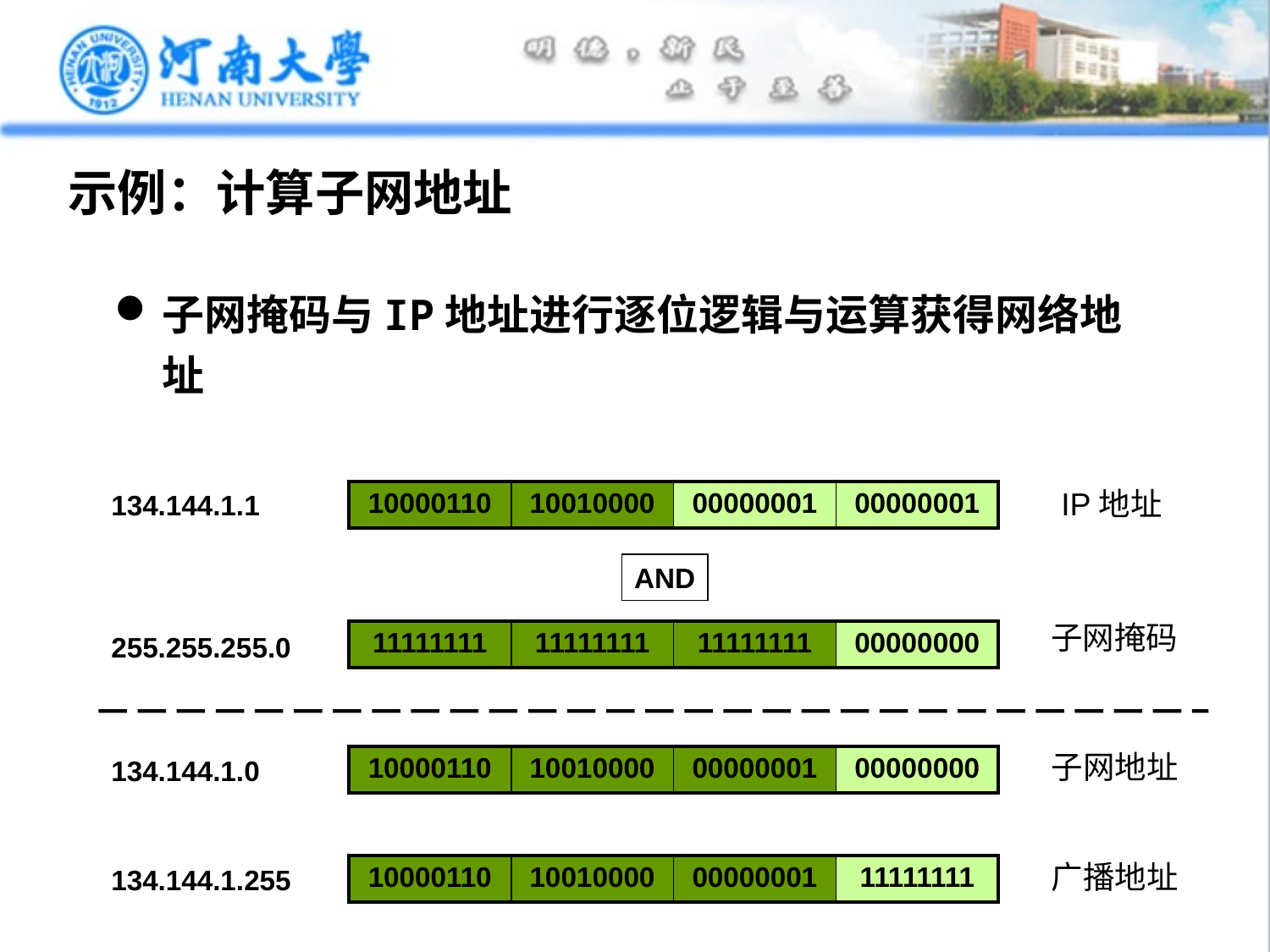

# 示例：计算子网地址
子网掩码与IP地址进行逐位逻辑与运算获得网络地址
IP地址
134.144.1.1
| 10000110 | 10010000 | 00000001 | 00000001 |
| --- | --- | --- | --- |
AND
子网掩码
| 11111111 | 11111111 | 11111111 | 00000000 |
| --- | --- | --- | --- |
255.255.255.0

子网地址
| 10000110 | 10010000 | 00000001 | 00000000 |
| --- | --- | --- | --- |
134.144.1.0
广播地址
| 10000110 | 10010000 | 00000001 | 11111111 |
| --- | --- | --- | --- |
134.144.1.255